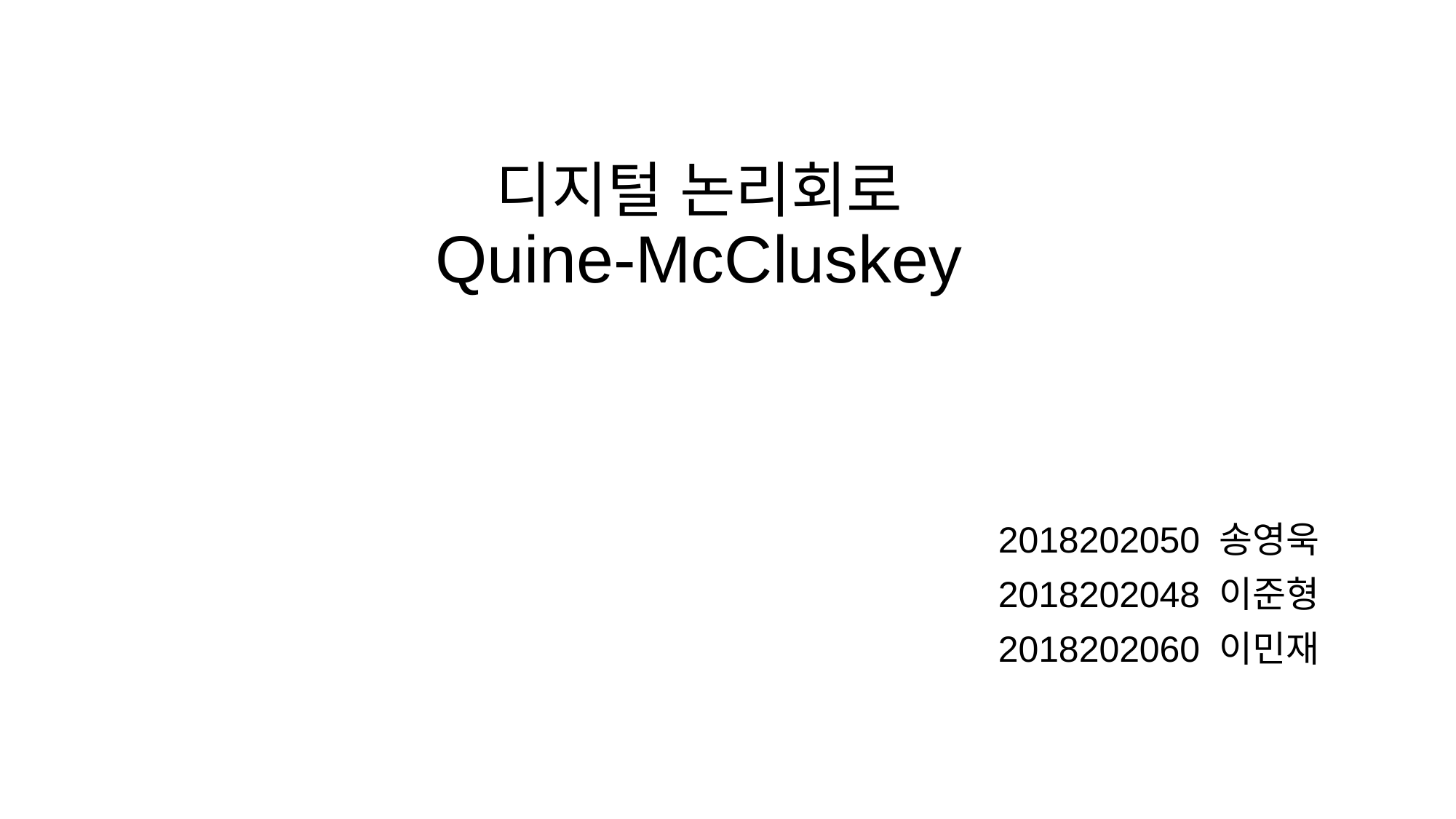

# 디지털 논리회로 Quine-McCluskey
2018202050 송영욱
2018202048 이준형
2018202060 이민재